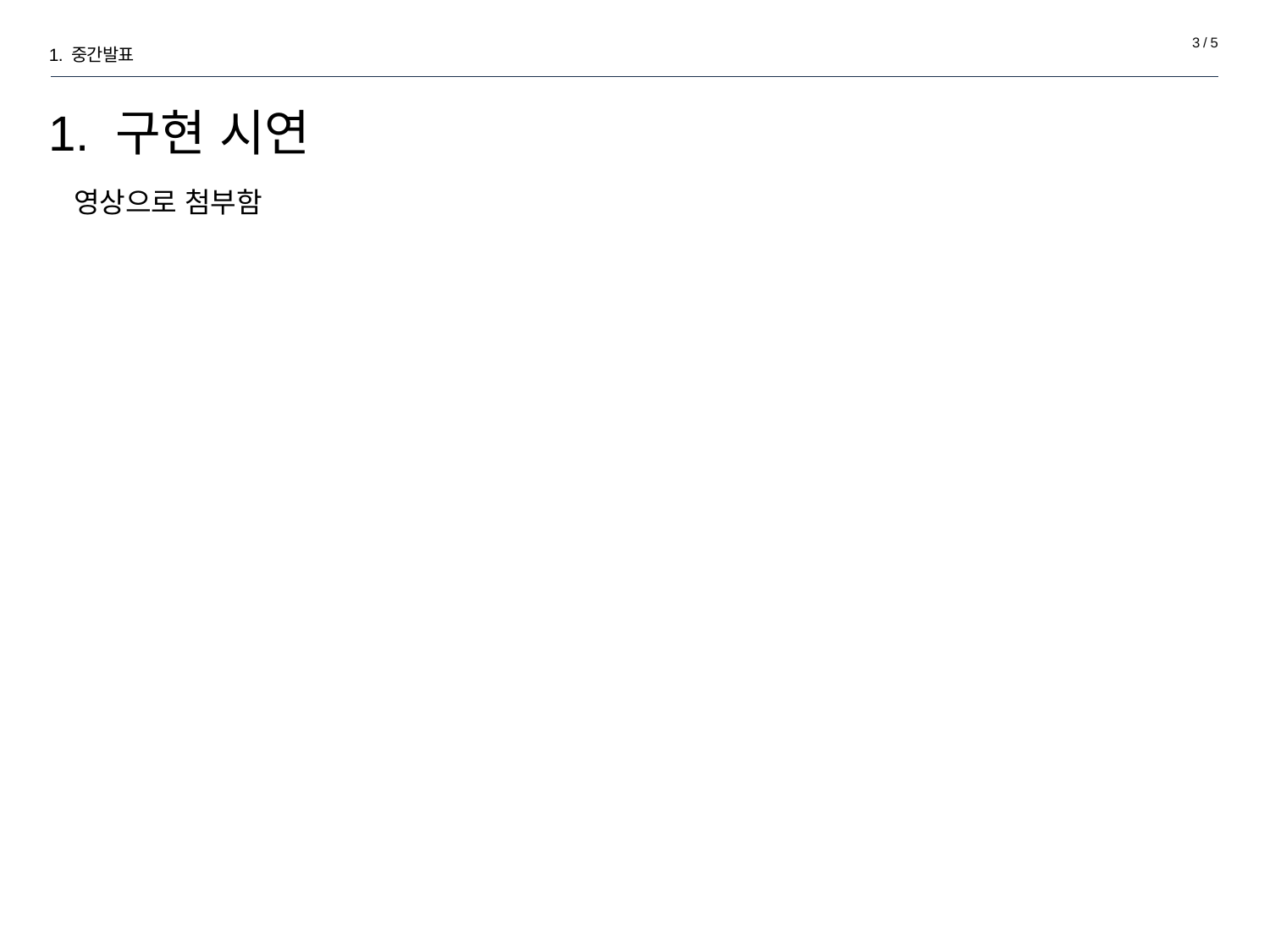

3 / 5
1. 중간발표
# 1. 구현 시연
영상으로 첨부함